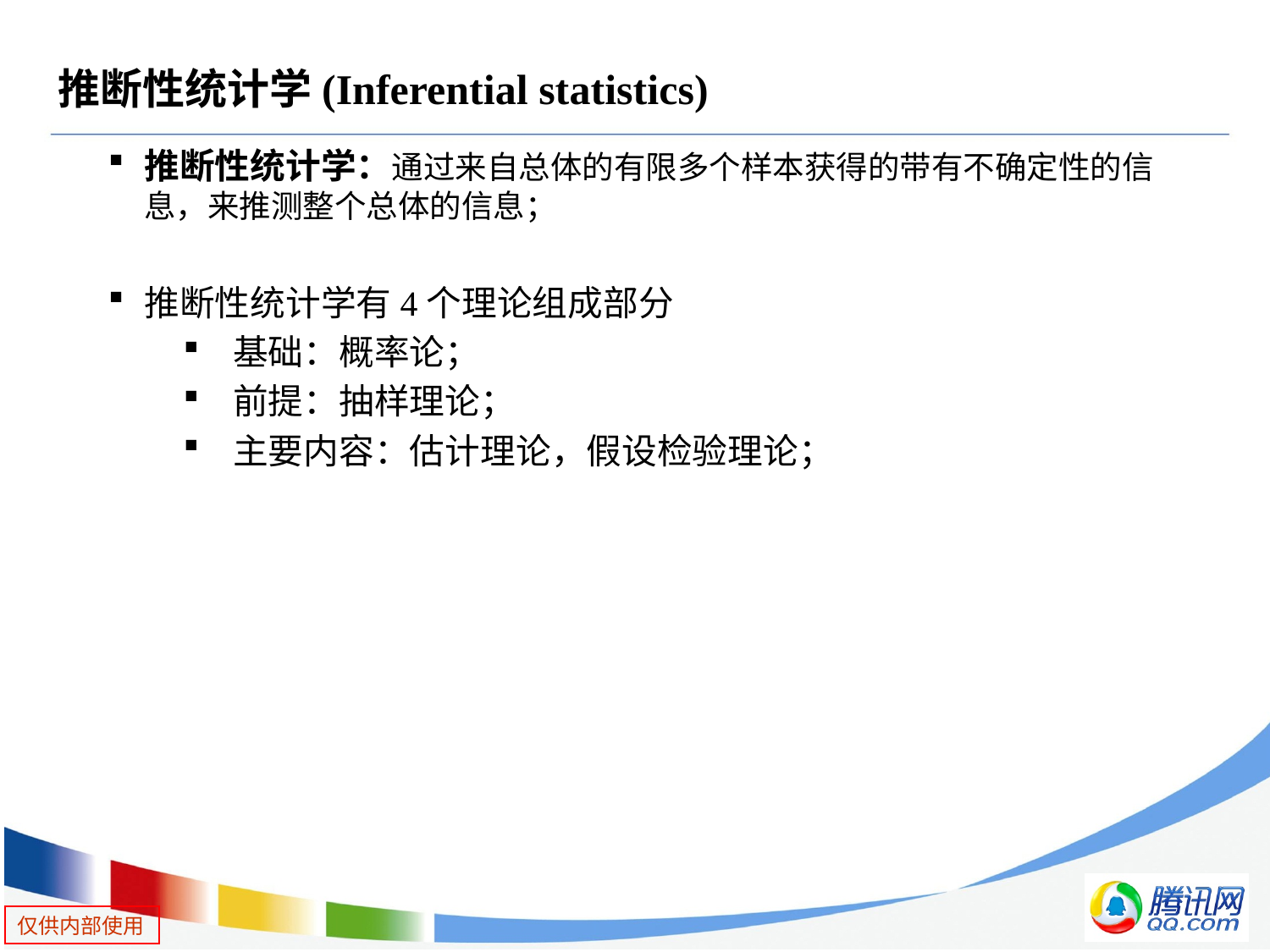

# 推断性统计学(Inferential statistics)
推断性统计学：通过来自总体的有限多个样本获得的带有不确定性的信息，来推测整个总体的信息；

推断性统计学有4个理论组成部分
基础：概率论；
前提：抽样理论；
主要内容：估计理论，假设检验理论；